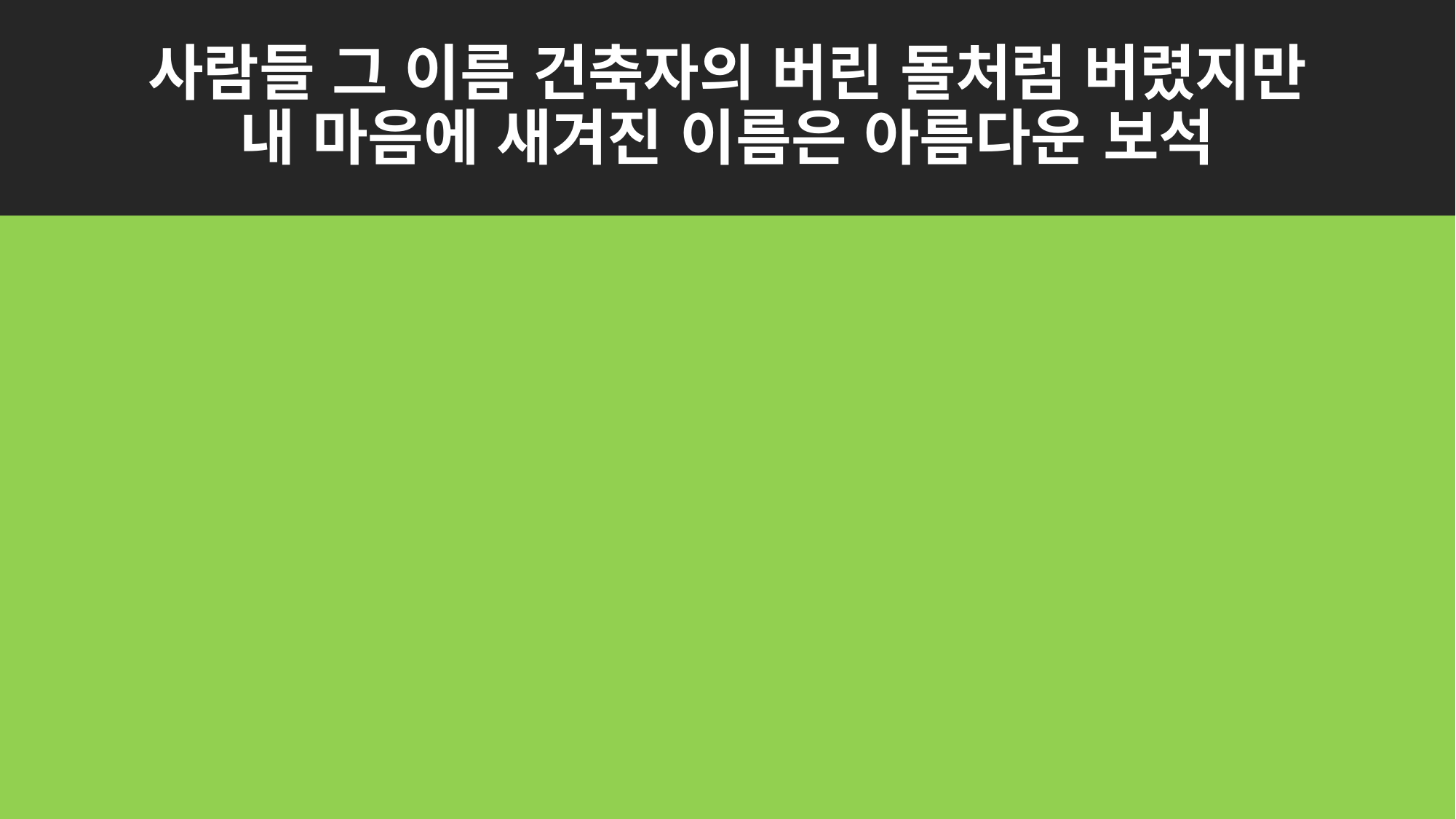

# 사람들 그 이름 건축자의 버린 돌처럼 버렸지만
내 마음에 새겨진 이름은 아름다운 보석